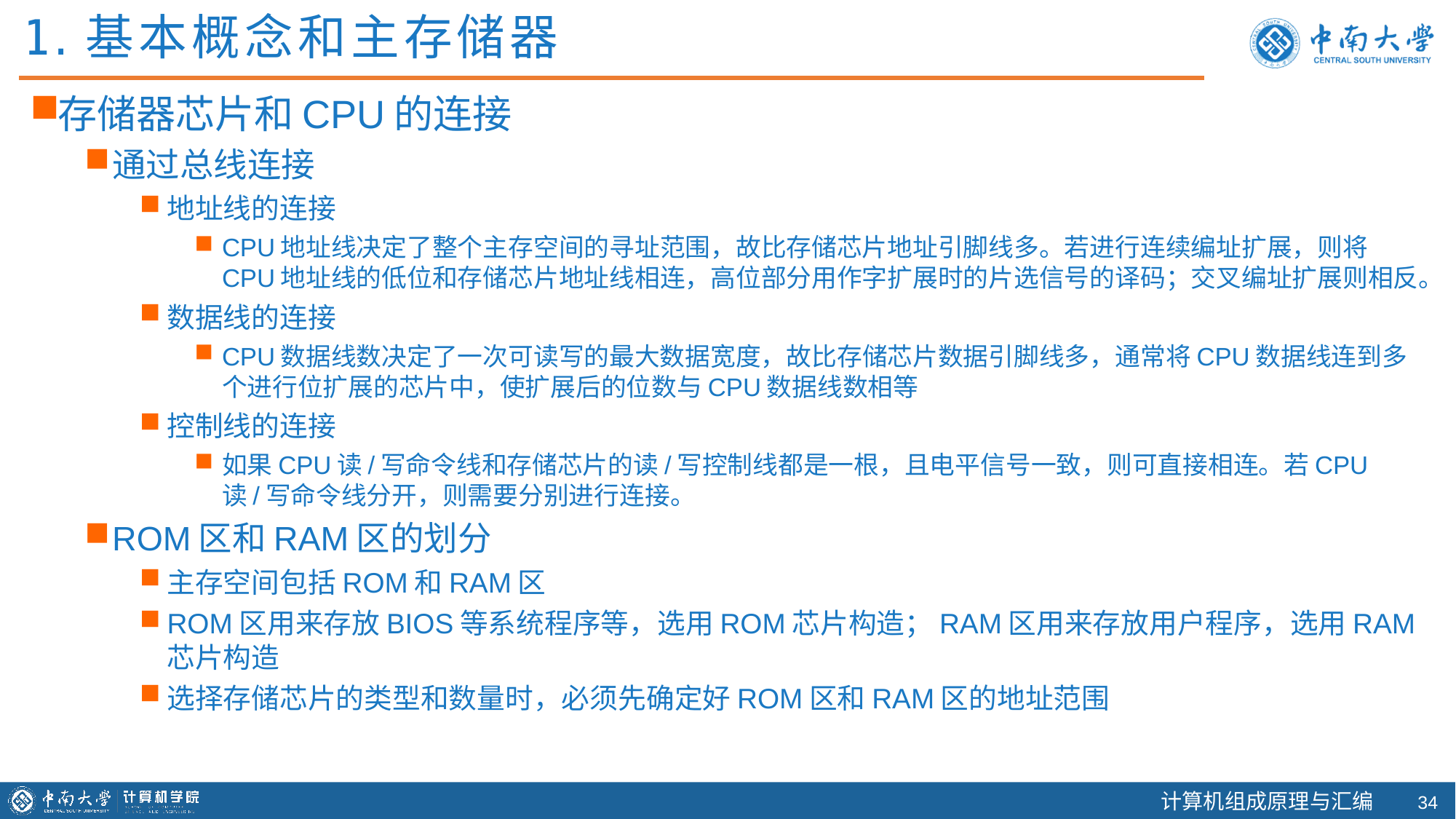

1.基本概念和主存储器

存储器芯片和CPU的连接
通过总线连接
地址线的连接
CPU地址线决定了整个主存空间的寻址范围，故比存储芯片地址引脚线多。若进行连续编址扩展，则将CPU地址线的低位和存储芯片地址线相连，高位部分用作字扩展时的片选信号的译码；交叉编址扩展则相反。
数据线的连接
CPU数据线数决定了一次可读写的最大数据宽度，故比存储芯片数据引脚线多，通常将CPU数据线连到多个进行位扩展的芯片中，使扩展后的位数与CPU数据线数相等
控制线的连接
如果CPU读/写命令线和存储芯片的读/写控制线都是一根，且电平信号一致，则可直接相连。若CPU读/写命令线分开，则需要分别进行连接。
ROM区和RAM区的划分
主存空间包括ROM和RAM区
ROM区用来存放BIOS等系统程序等，选用ROM芯片构造；RAM区用来存放用户程序，选用RAM芯片构造
选择存储芯片的类型和数量时，必须先确定好ROM区和RAM区的地址范围

34